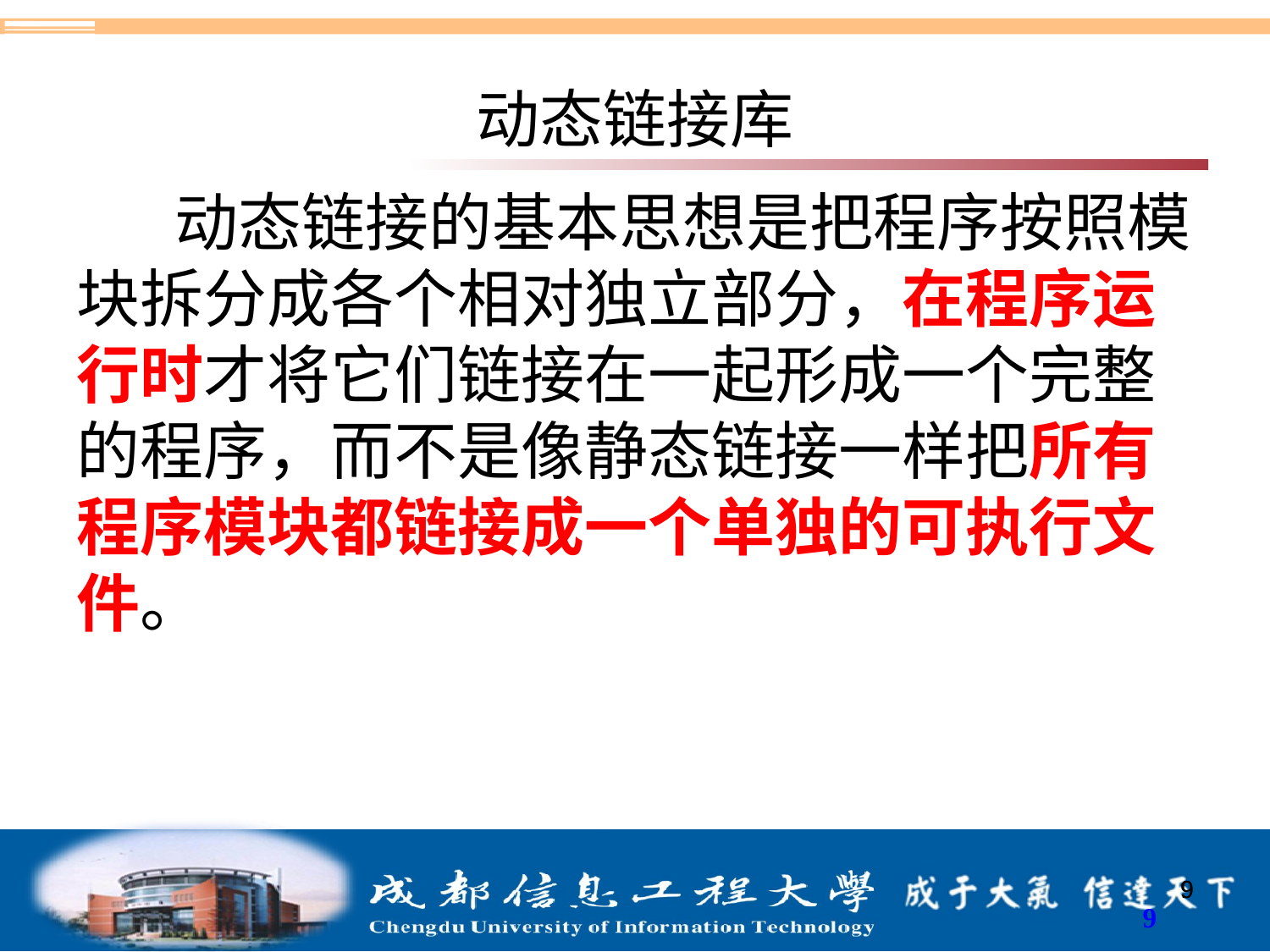

# 动态链接库
动态链接的基本思想是把程序按照模块拆分成各个相对独立部分，在程序运行时才将它们链接在一起形成一个完整的程序，而不是像静态链接一样把所有程序模块都链接成一个单独的可执行文件。
9